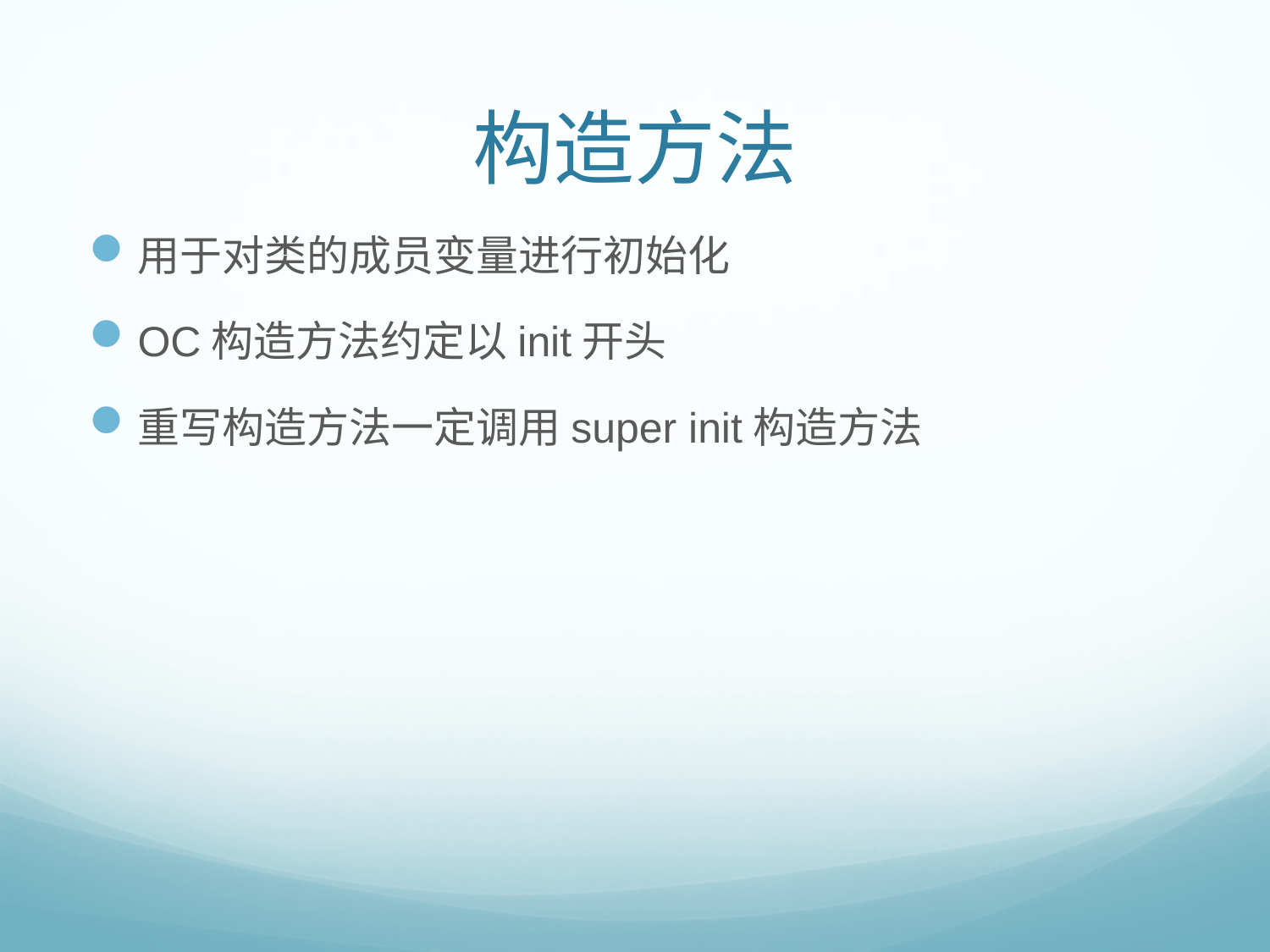

# 构造方法
用于对类的成员变量进行初始化
OC构造方法约定以init开头
重写构造方法一定调用super init构造方法